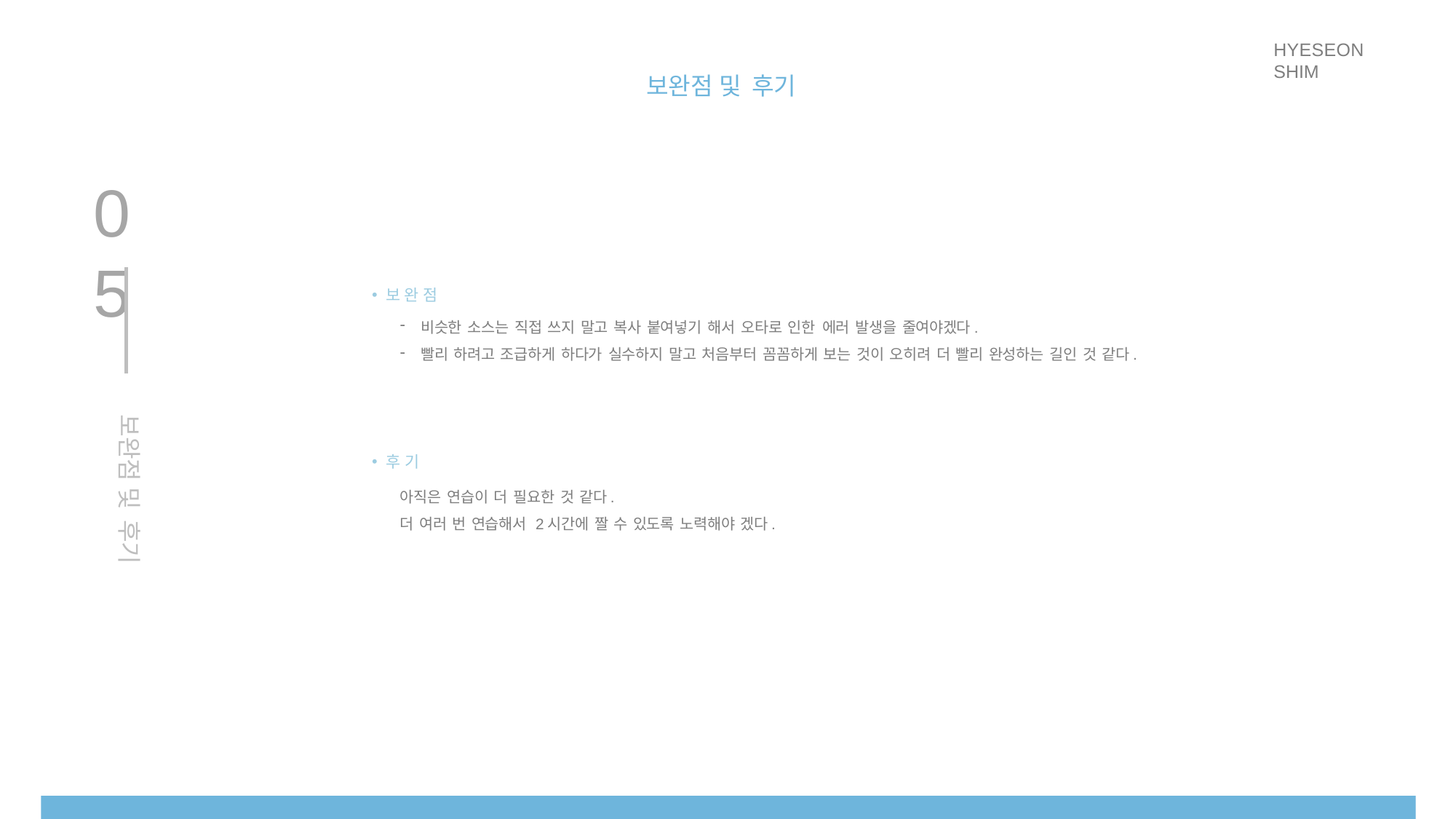

HYESEON SHIM
# 보완점 및 후기
05

보완점

비슷한 소스는 직접 쓰지 말고 복사 붙여넣기 해서 오타로 인한 에러 발생을 줄여야겠다.
빨리 하려고 조급하게 하다가 실수하지 말고 처음부터 꼼꼼하게 보는 것이 오히려 더 빨리 완성하는 길인 것 같다.
보완점 및 후기
후기

아직은 연습이 더 필요한 것 같다.
더 여러 번 연습해서 2시간에 짤 수 있도록 노력해야 겠다.